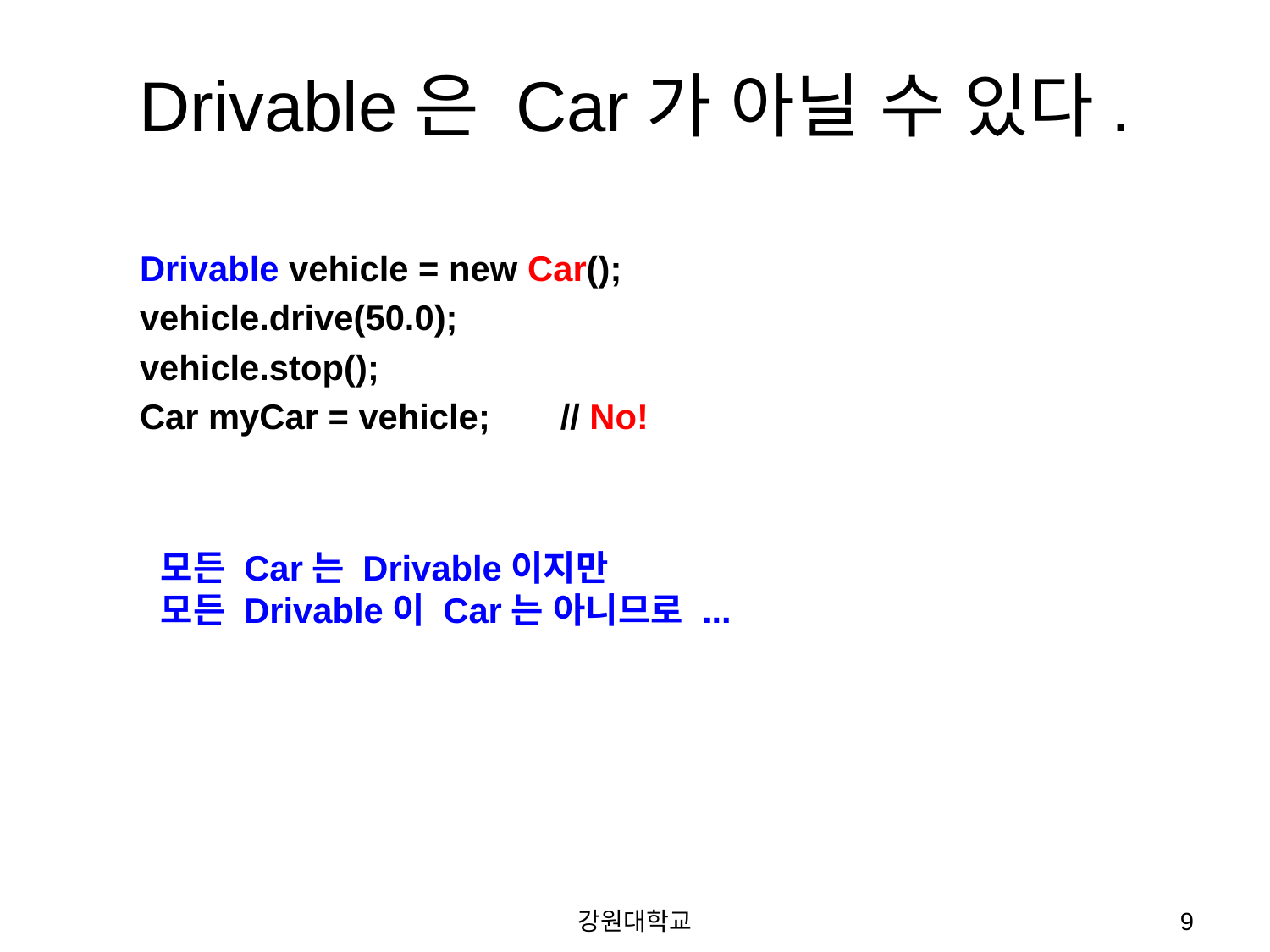

# Drivable은 Car가 아닐 수 있다.

Drivable vehicle = new Car();
vehicle.drive(50.0);
vehicle.stop();
Car myCar = vehicle;	// No!

모든 Car는 Drivable이지만
모든 Drivable이 Car는 아니므로 ...
강원대학교
9